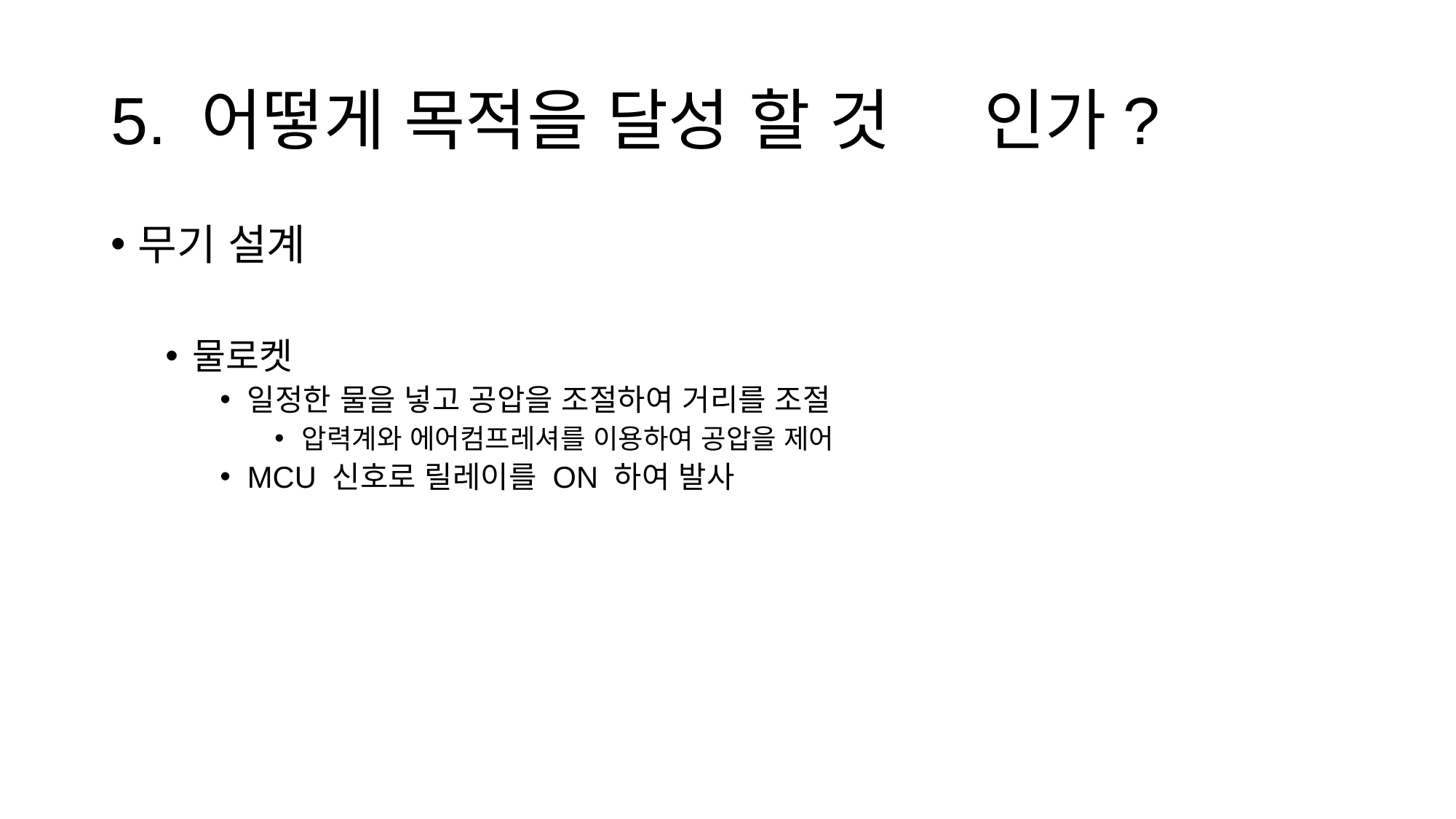

# 5. 어떻게 목적을 달성 할 것	인가?
무기 설계

물로켓
일정한 물을 넣고 공압을 조절하여 거리를 조절
압력계와 에어컴프레셔를 이용하여 공압을 제어
MCU 신호로 릴레이를 ON 하여 발사